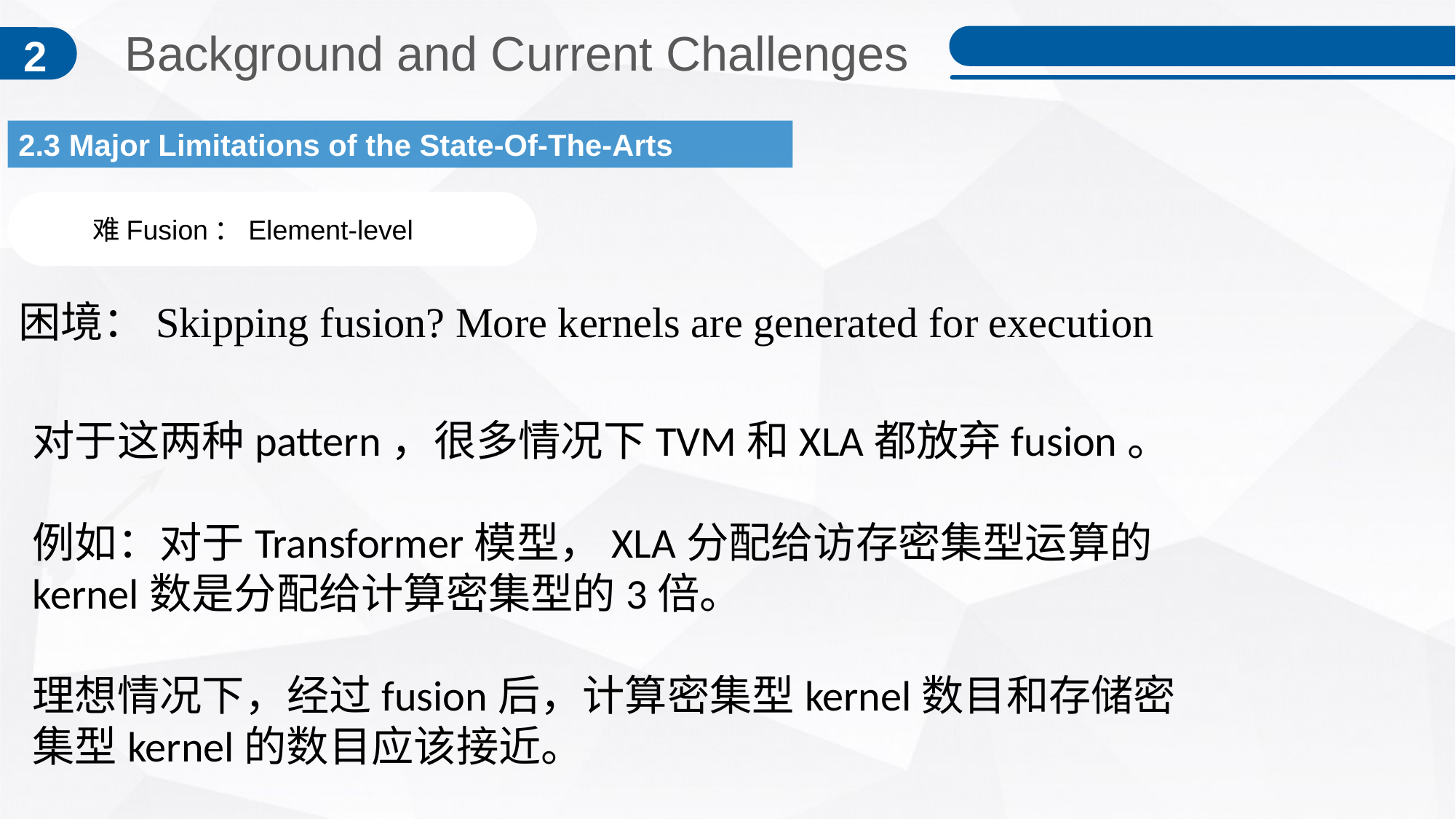

Background and Current Challenges
2

2.3 Major Limitations of the State-Of-The-Arts

难Fusion：Element-level
困境：Skipping fusion? More kernels are generated for execution
对于这两种pattern，很多情况下TVM和XLA都放弃fusion。

例如：对于Transformer模型，XLA分配给访存密集型运算的kernel数是分配给计算密集型的3倍。

理想情况下，经过fusion后，计算密集型kernel数目和存储密集型kernel的数目应该接近。